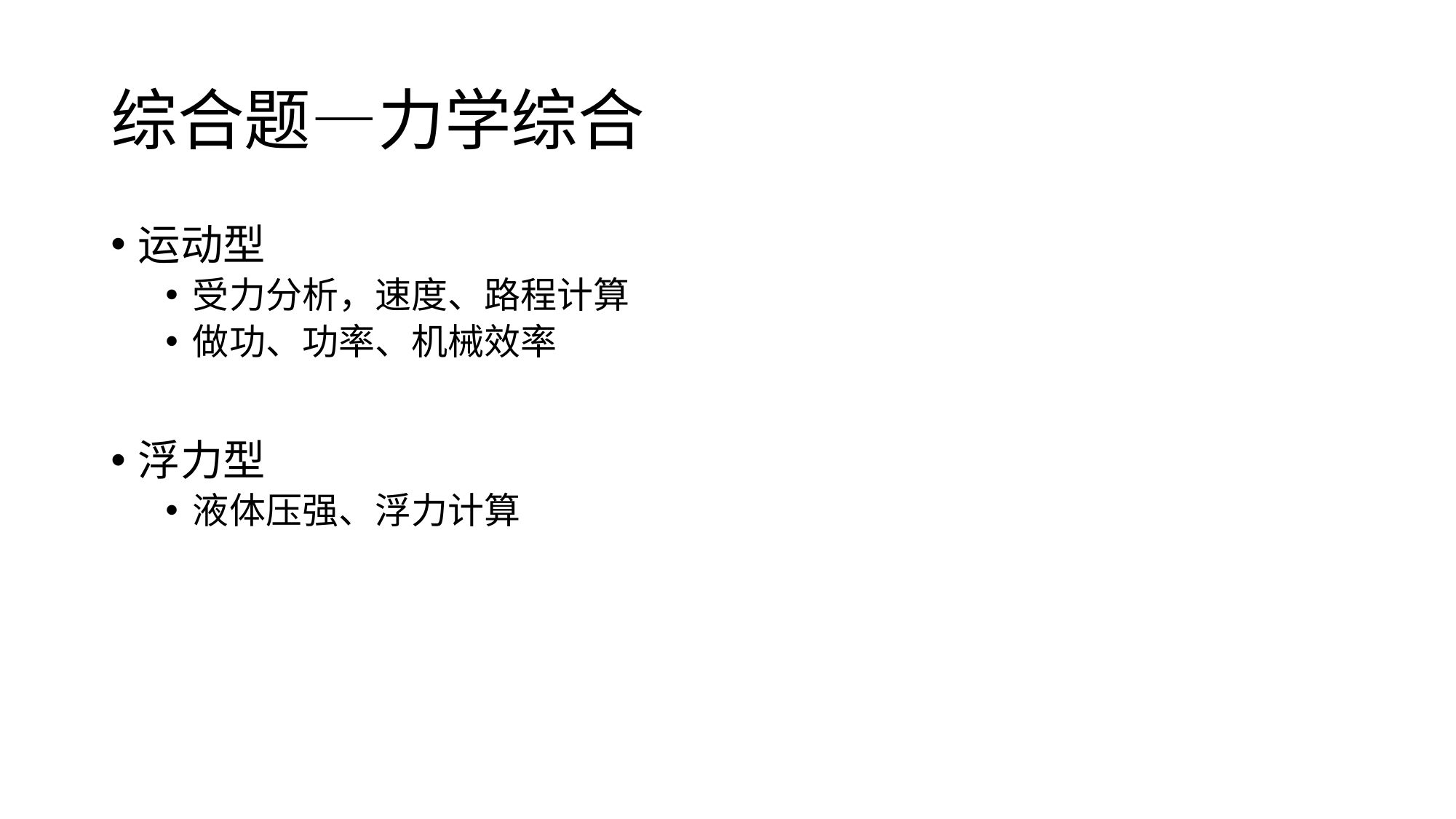

# 综合题—力学综合
运动型
受力分析，速度、路程计算
做功、功率、机械效率

浮力型
液体压强、浮力计算